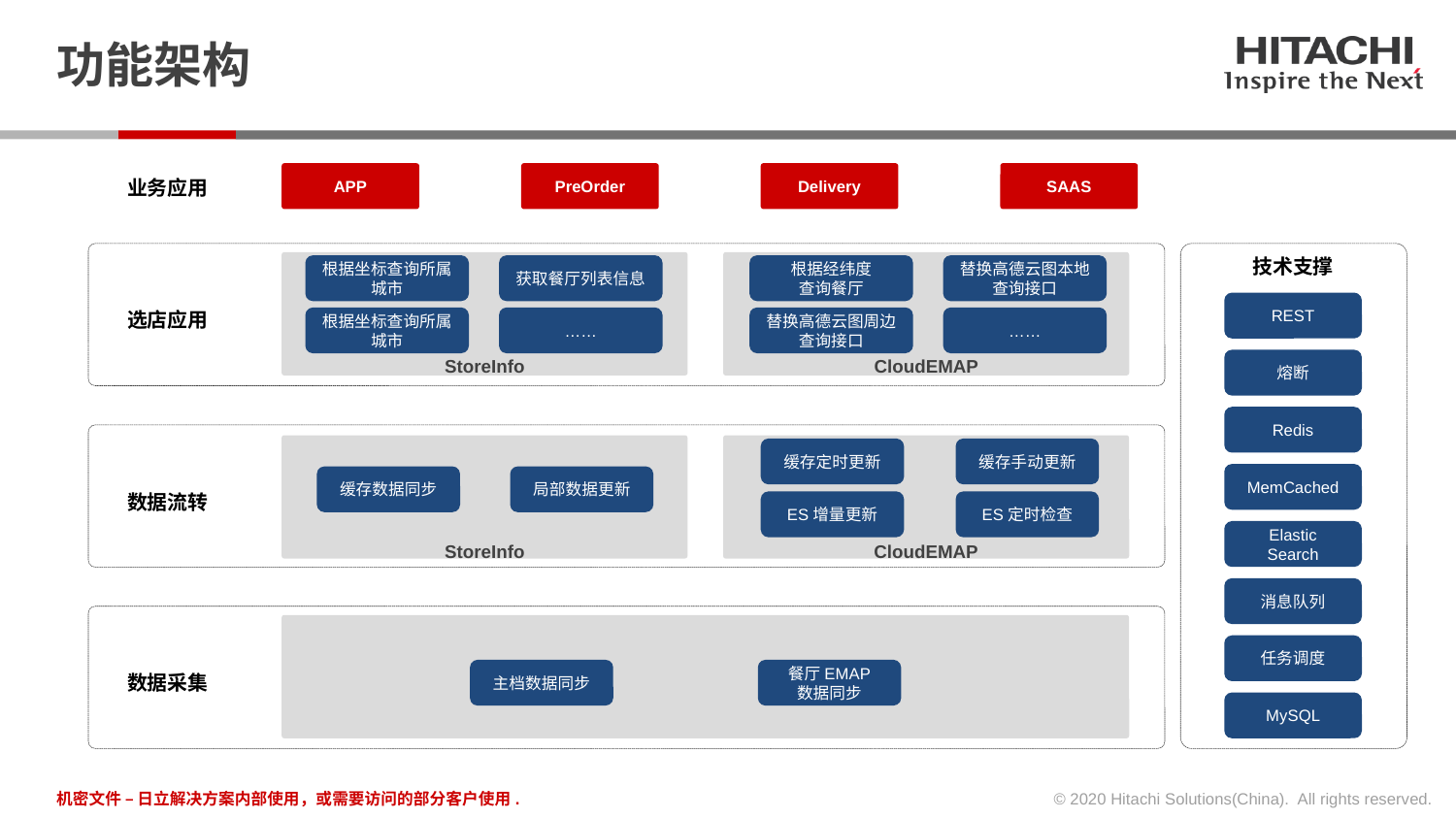

# 功能架构
APP
PreOrder
Delivery
SAAS
业务应用

技术支撑

根据坐标查询所属城市
获取餐厅列表信息
根据经纬度
查询餐厅
替换高德云图本地查询接口
REST
选店应用
根据坐标查询所属城市
……
替换高德云图周边查询接口
……
StoreInfo
CloudEMAP
熔断
Redis

缓存定时更新
缓存手动更新
MemCached
缓存数据同步
局部数据更新
数据流转
ES增量更新
ES定时检查
Elastic
Search
StoreInfo
CloudEMAP
消息队列

任务调度
主档数据同步
餐厅EMAP
数据同步
数据采集
MySQL